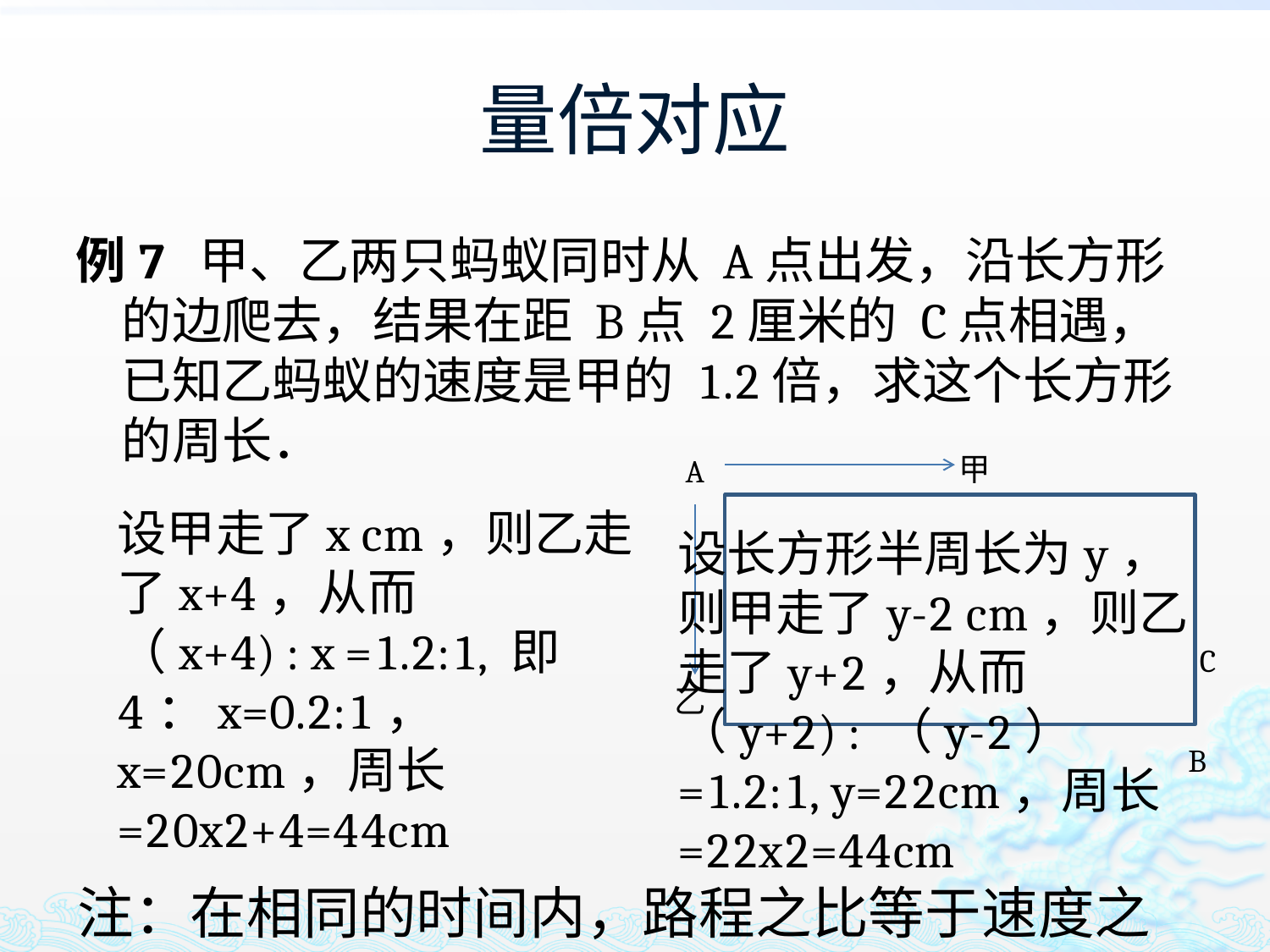

# 量倍对应
例7  甲、乙两只蚂蚁同时从 A点出发，沿长方形的边爬去，结果在距 B点 2厘米的 C点相遇，已知乙蚂蚁的速度是甲的 1.2倍，求这个长方形的周长．
甲
A

C
乙
B
设甲走了x cm，则乙走了x+4，从而
（x+4) : x =1.2:1, 即
4：x=0.2:1， x=20cm，周长=20x2+4=44cm
设长方形半周长为y，则甲走了y-2 cm，则乙走了y+2，从而
（y+2) : （y-2） =1.2:1, y=22cm，周长=22x2=44cm
注：在相同的时间内，路程之比等于速度之比